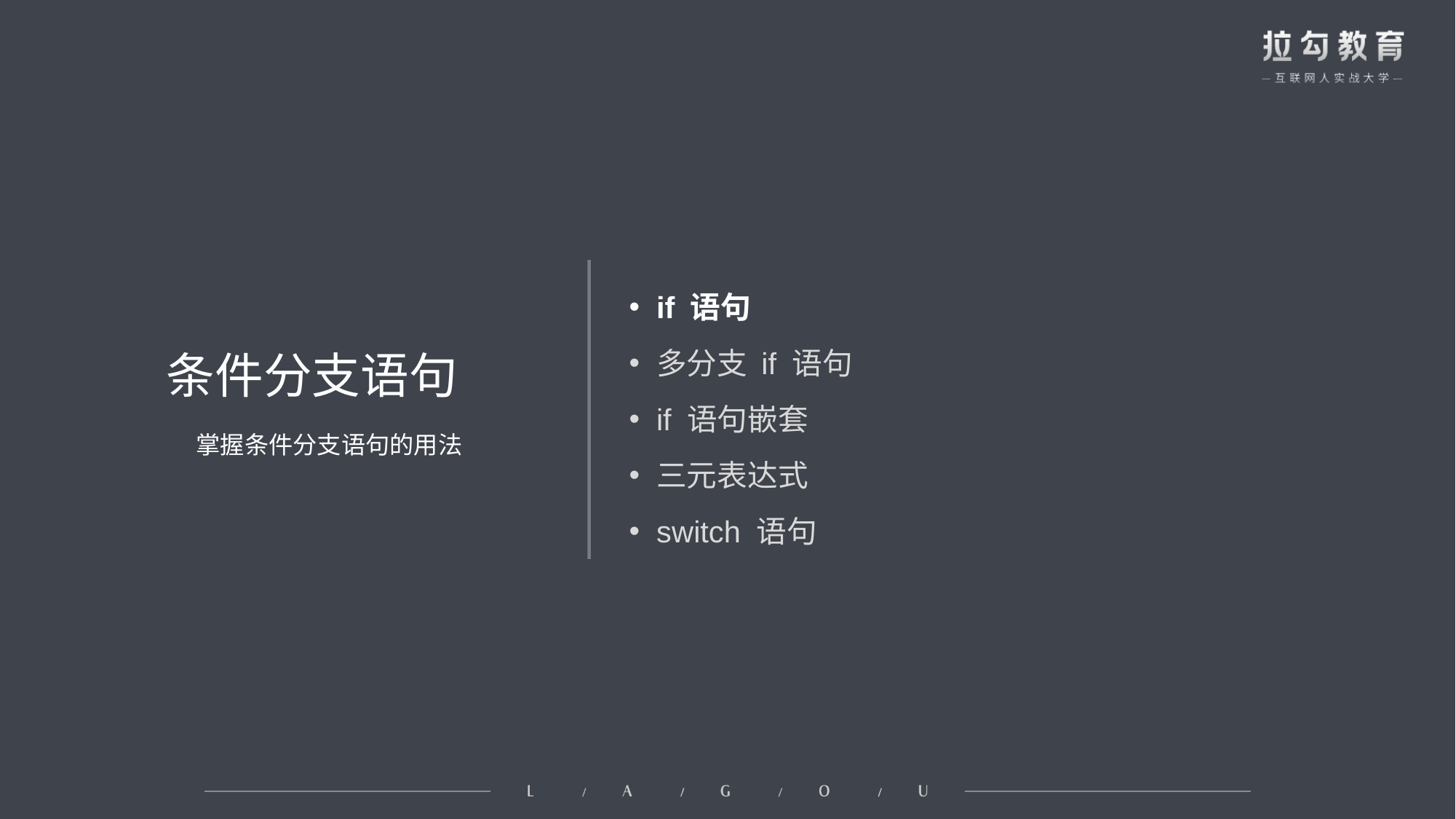

# 条件分支语句
if 语句
多分支 if 语句
if 语句嵌套
三元表达式
switch 语句
掌握条件分支语句的用法